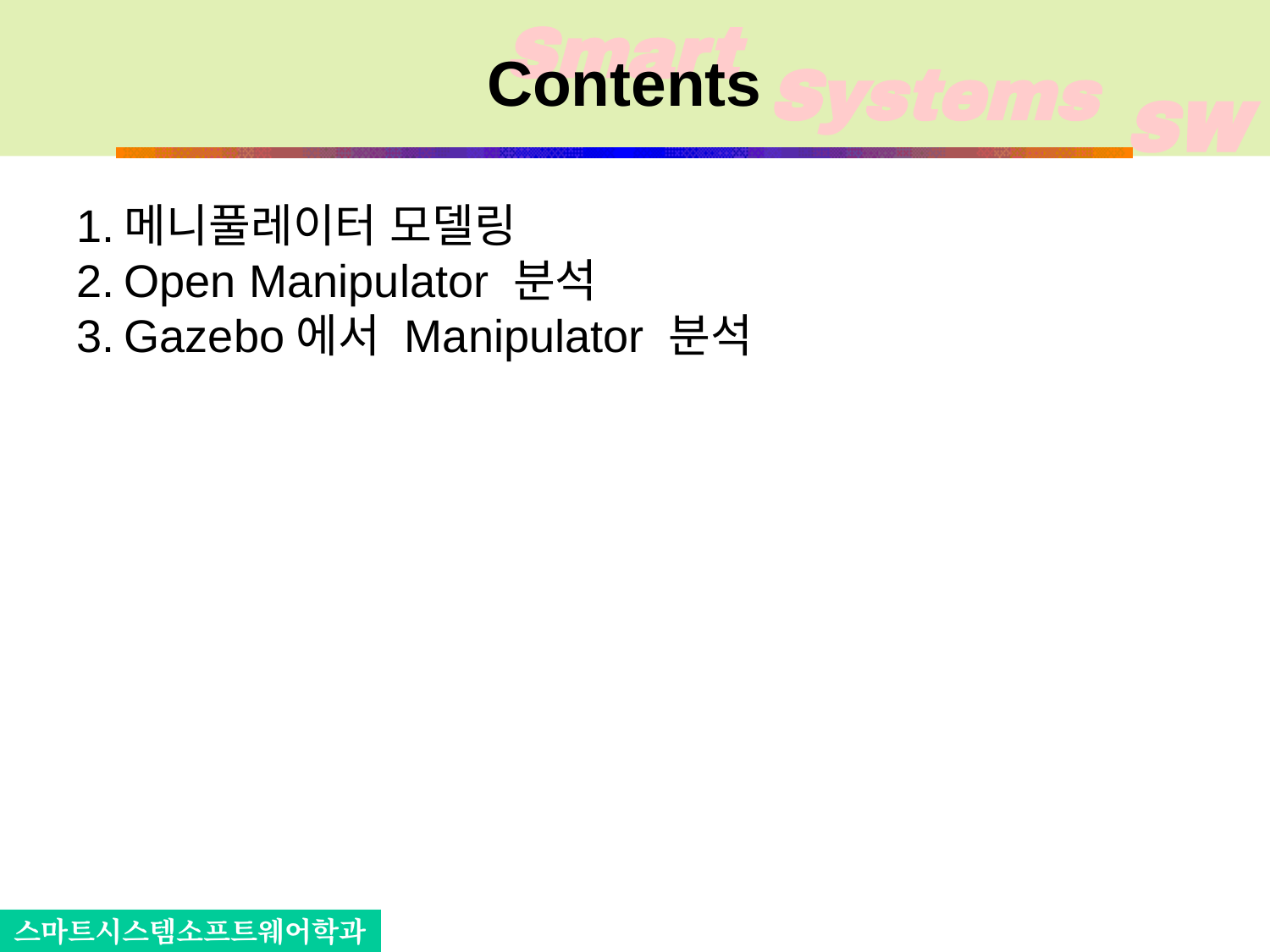

# Contents
메니풀레이터 모델링
Open Manipulator 분석
Gazebo에서 Manipulator 분석